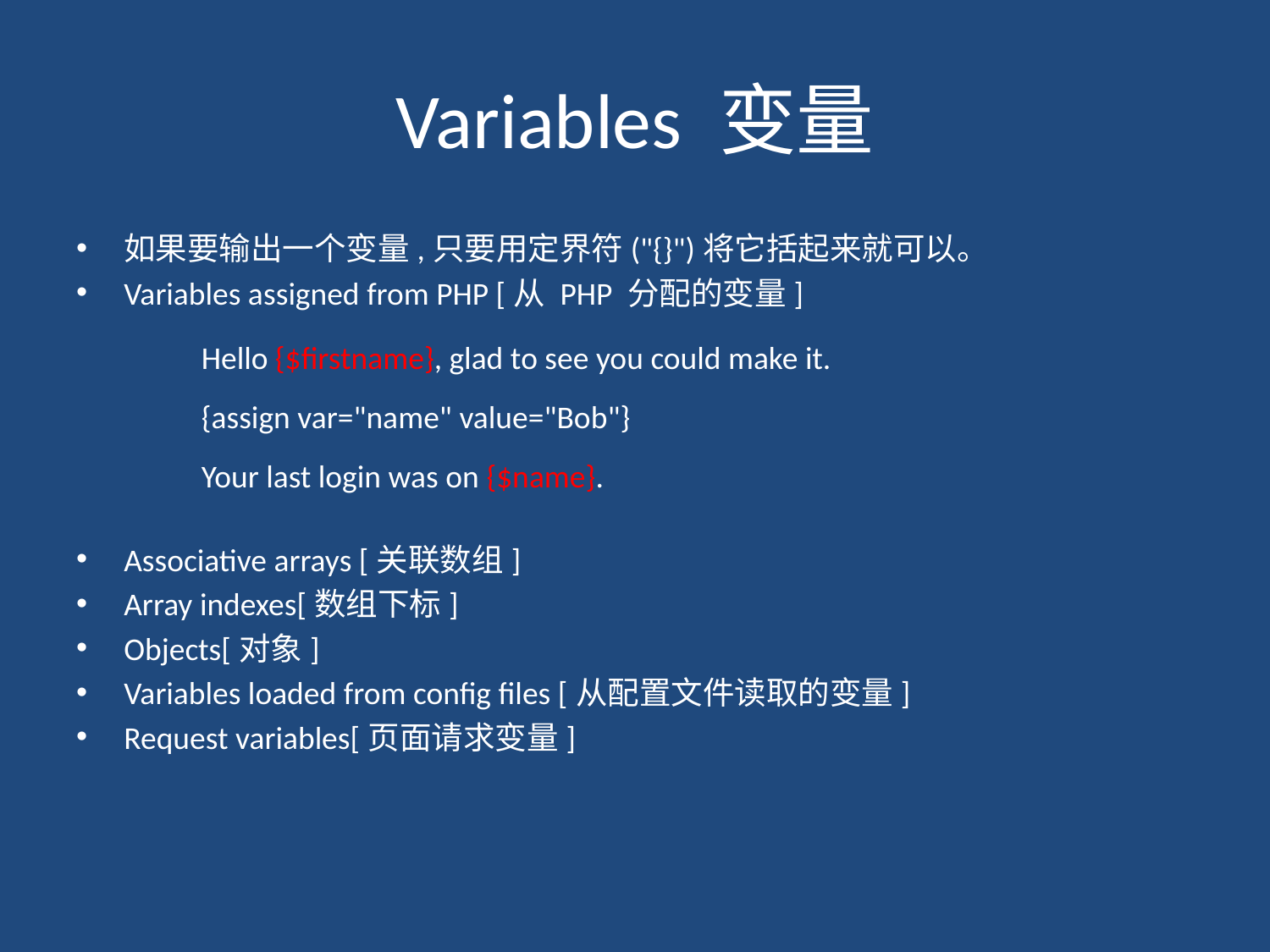

# Variables 变量
如果要输出一个变量,只要用定界符("{}")将它括起来就可以。
Variables assigned from PHP [从 PHP 分配的变量]

Associative arrays [关联数组]
Array indexes[数组下标]
Objects[对象]
Variables loaded from config files [从配置文件读取的变量]
Request variables[页面请求变量]
Hello {$firstname}, glad to see you could make it.
{assign var="name" value="Bob"}
Your last login was on {$name}.